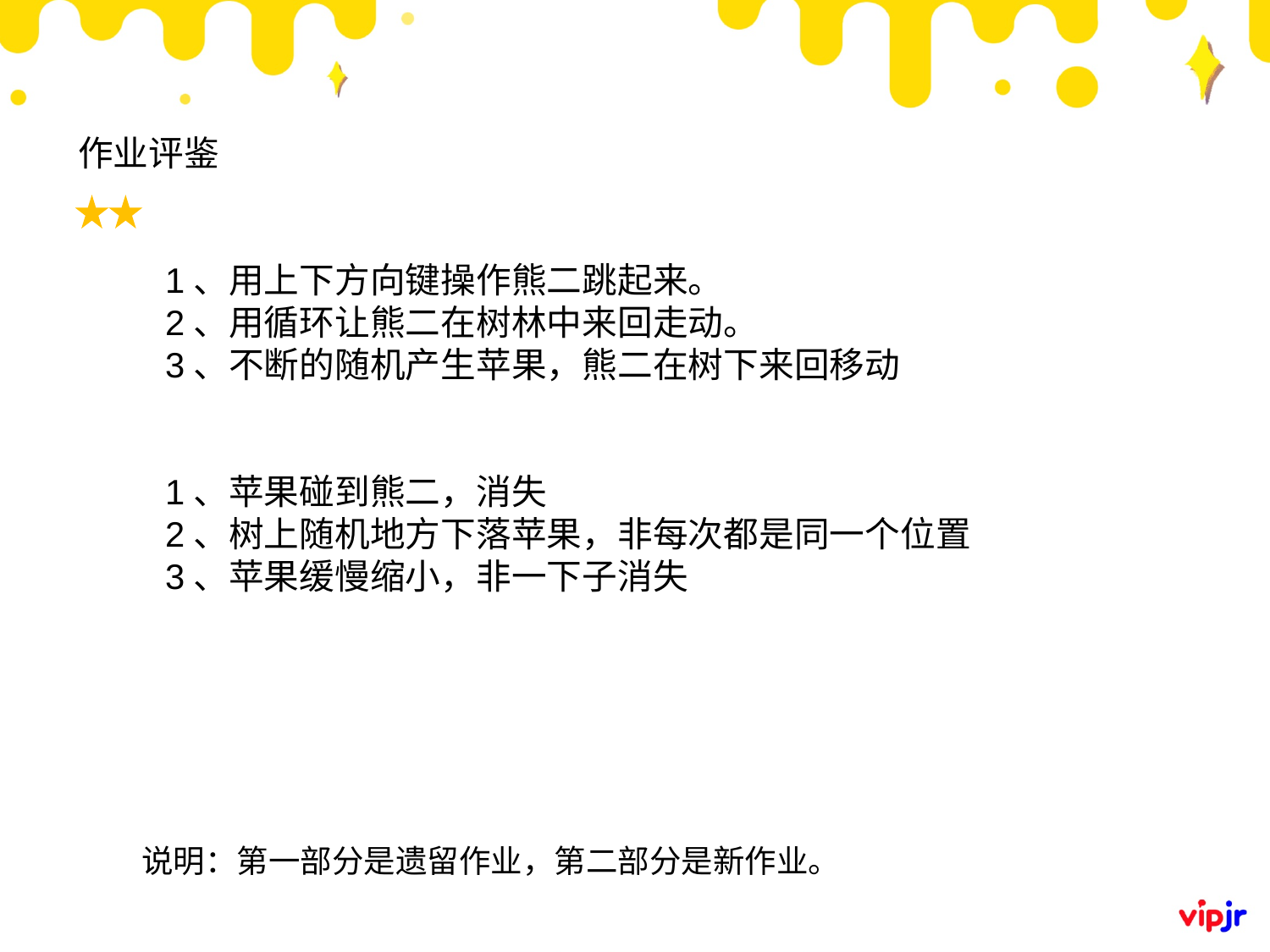

作业评鉴

1、用上下方向键操作熊二跳起来。
2、用循环让熊二在树林中来回走动。
3、不断的随机产生苹果，熊二在树下来回移动

1、苹果碰到熊二，消失
2、树上随机地方下落苹果，非每次都是同一个位置
3、苹果缓慢缩小，非一下子消失
说明：第一部分是遗留作业，第二部分是新作业。